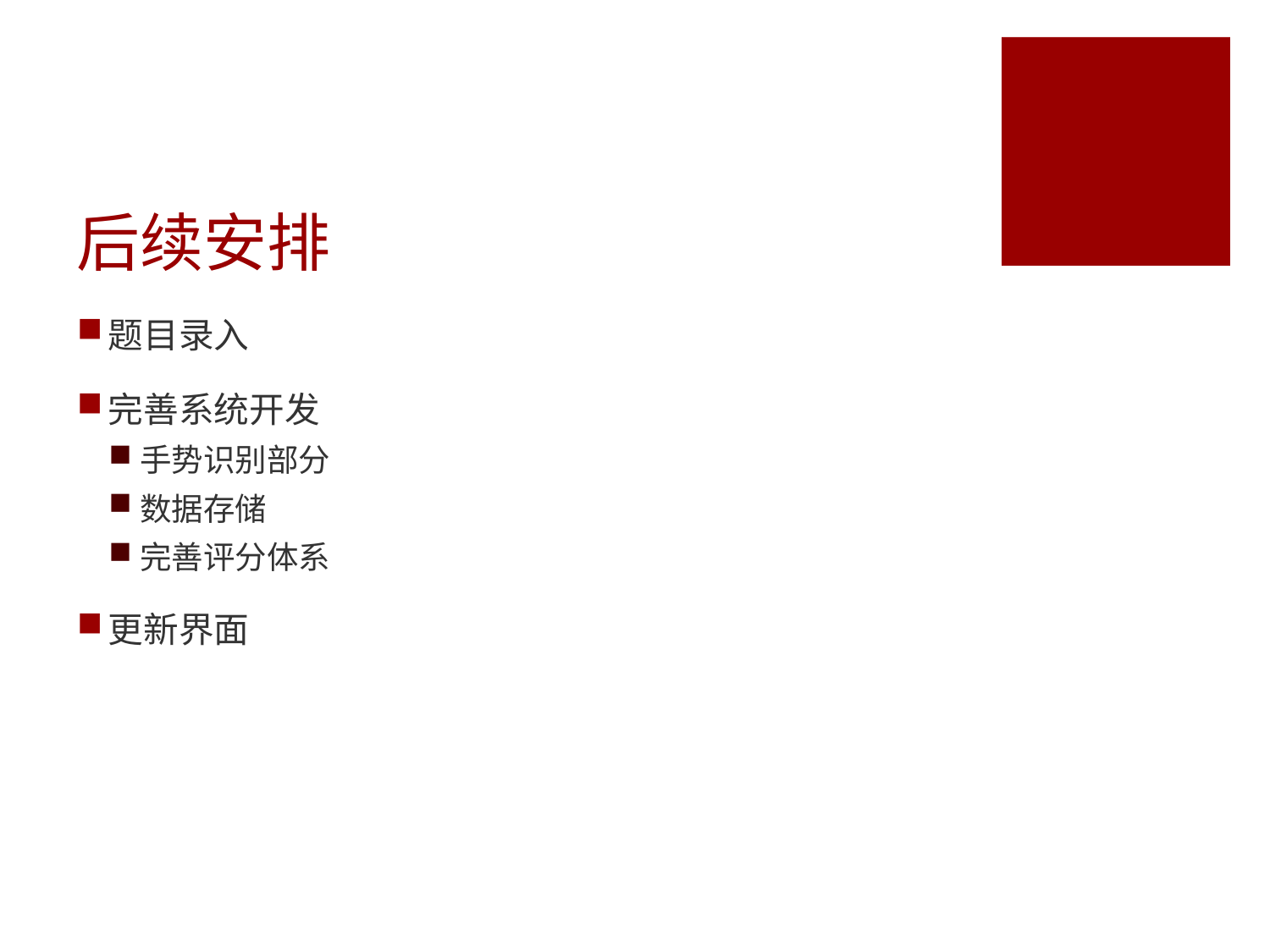

# 后续安排
题目录入
完善系统开发
手势识别部分
数据存储
完善评分体系
更新界面